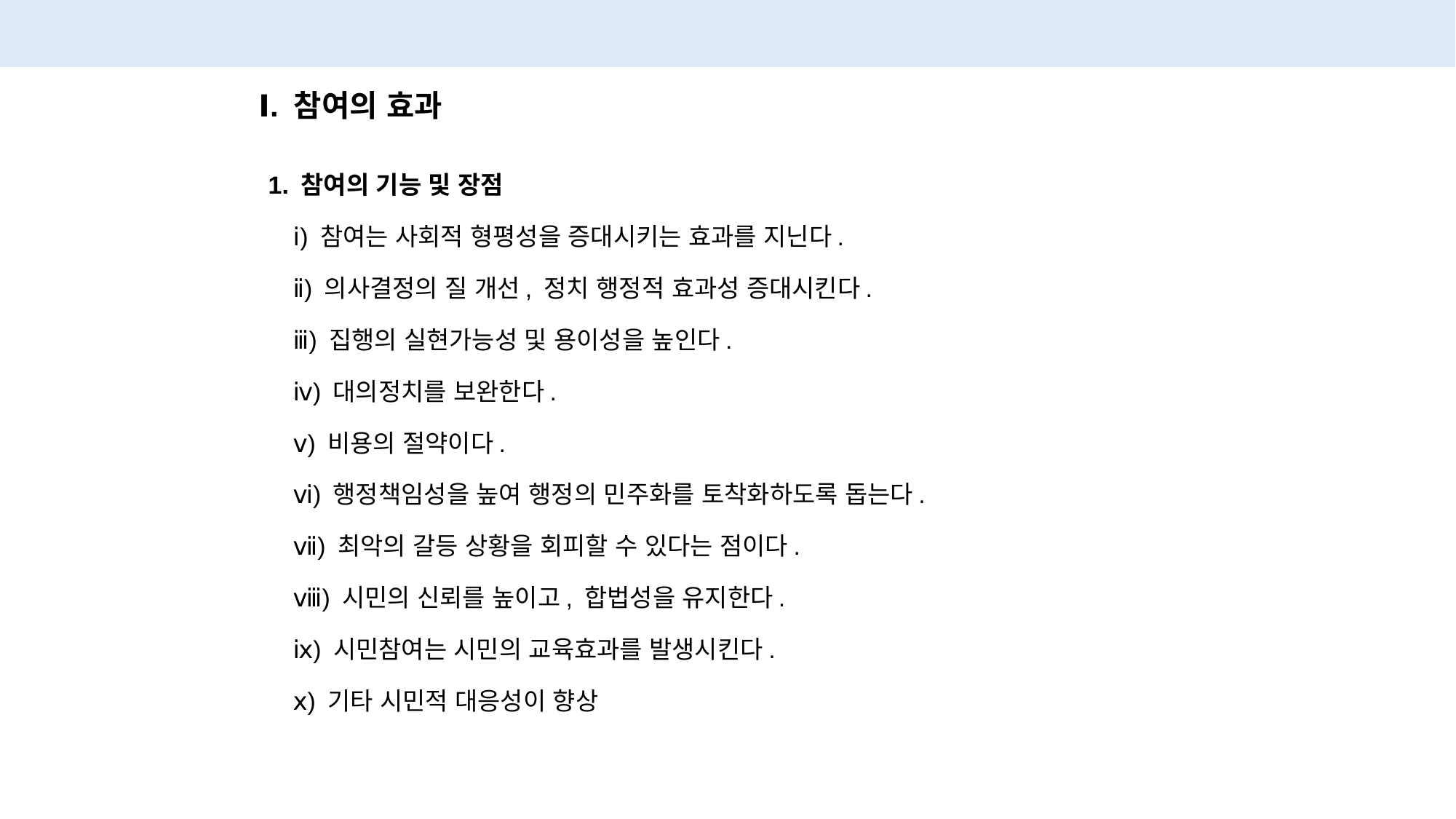

# Ⅰ. 참여의 효과

   1. 참여의 기능 및 장점
ⅰ) 참여는 사회적 형평성을 증대시키는 효과를 지닌다.
ⅱ) 의사결정의 질 개선, 정치 행정적 효과성 증대시킨다.
ⅲ) 집행의 실현가능성 및 용이성을 높인다.
ⅳ) 대의정치를 보완한다.
ⅴ) 비용의 절약이다.
ⅵ) 행정책임성을 높여 행정의 민주화를 토착화하도록 돕는다.
ⅶ) 최악의 갈등 상황을 회피할 수 있다는 점이다.
ⅷ) 시민의 신뢰를 높이고, 합법성을 유지한다.
ⅸ) 시민참여는 시민의 교육효과를 발생시킨다.
ⅹ) 기타 시민적 대응성이 향상